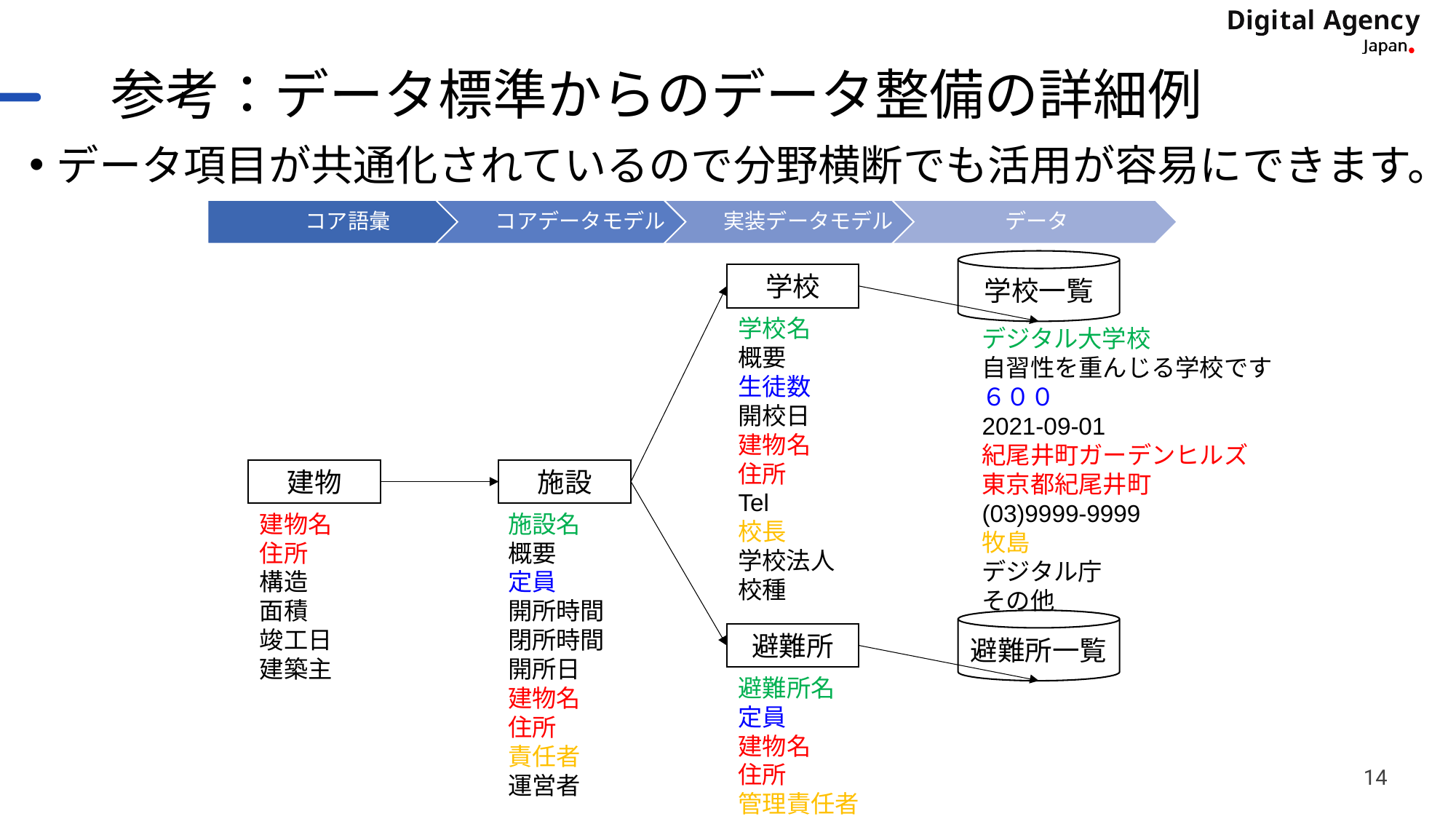

# 参考：データ標準からのデータ整備の詳細例
データ項目が共通化されているので分野横断でも活用が容易にできます。
コア語彙
コアデータモデル
実装データモデル
データ
学校一覧
学校
学校名
概要
生徒数
開校日
建物名
住所
Tel
校長
学校法人
校種
デジタル大学校
自習性を重んじる学校です
６００
2021-09-01
紀尾井町ガーデンヒルズ
東京都紀尾井町
(03)9999-9999
牧島
デジタル庁
その他
建物
施設
建物名
住所
構造
面積
竣工日
建築主
施設名
概要
定員
開所時間
閉所時間
開所日
建物名
住所
責任者
運営者
避難所一覧
避難所
避難所名
定員
建物名
住所
管理責任者
14